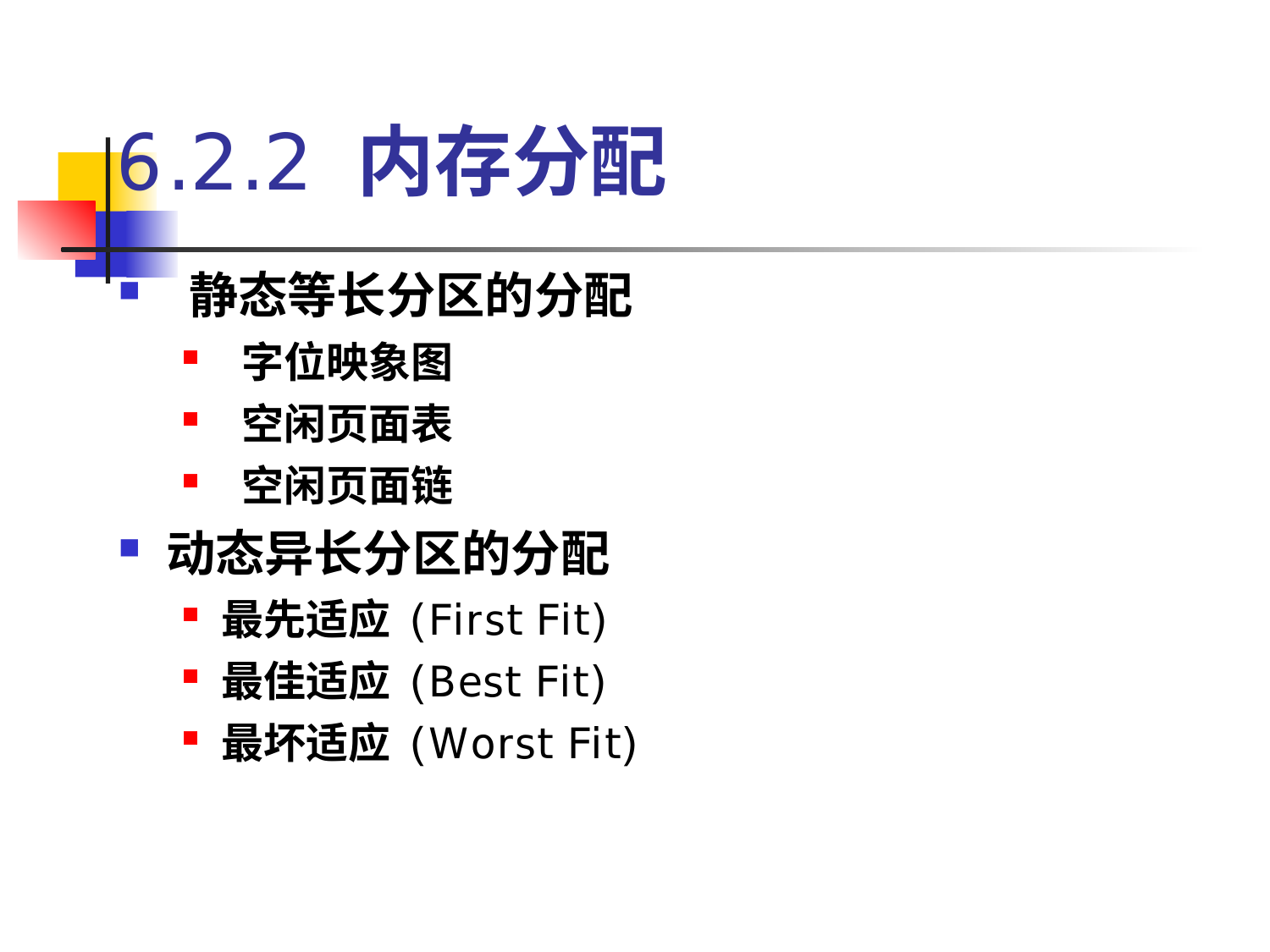

# 6.2.2 内存分配

 静态等长分区的分配
 字位映象图
 空闲页面表
 空闲页面链
动态异长分区的分配
最先适应 (First Fit)
最佳适应 (Best Fit)
最坏适应 (Worst Fit)